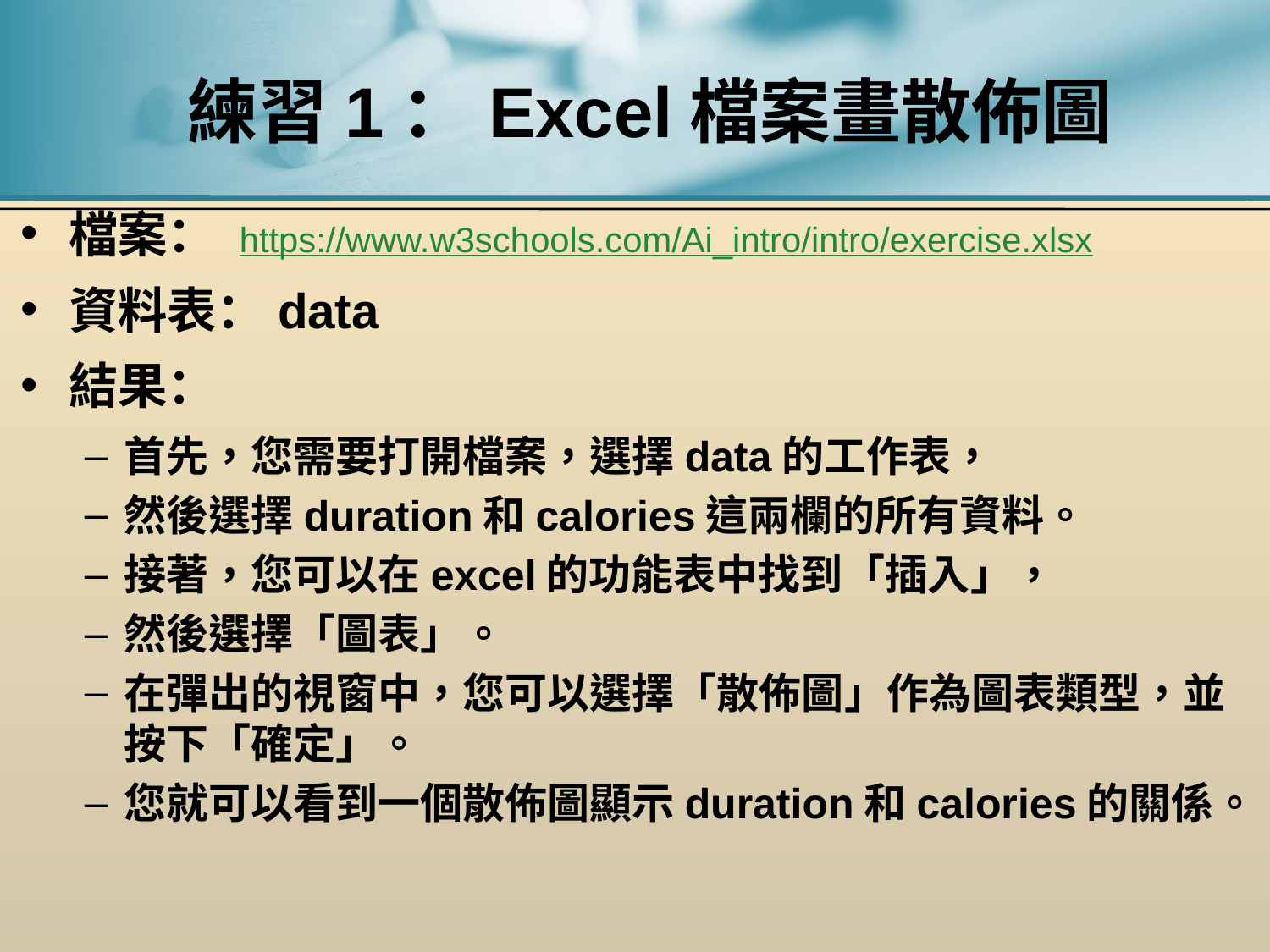

# 練習1：Excel檔案畫散佈圖
檔案： https://www.w3schools.com/Ai_intro/intro/exercise.xlsx
資料表：data
結果：
首先，您需要打開檔案，選擇data的工作表，
然後選擇duration和calories這兩欄的所有資料。
接著，您可以在excel的功能表中找到「插入」，
然後選擇「圖表」。
在彈出的視窗中，您可以選擇「散佈圖」作為圖表類型，並按下「確定」。
您就可以看到一個散佈圖顯示duration和calories的關係。